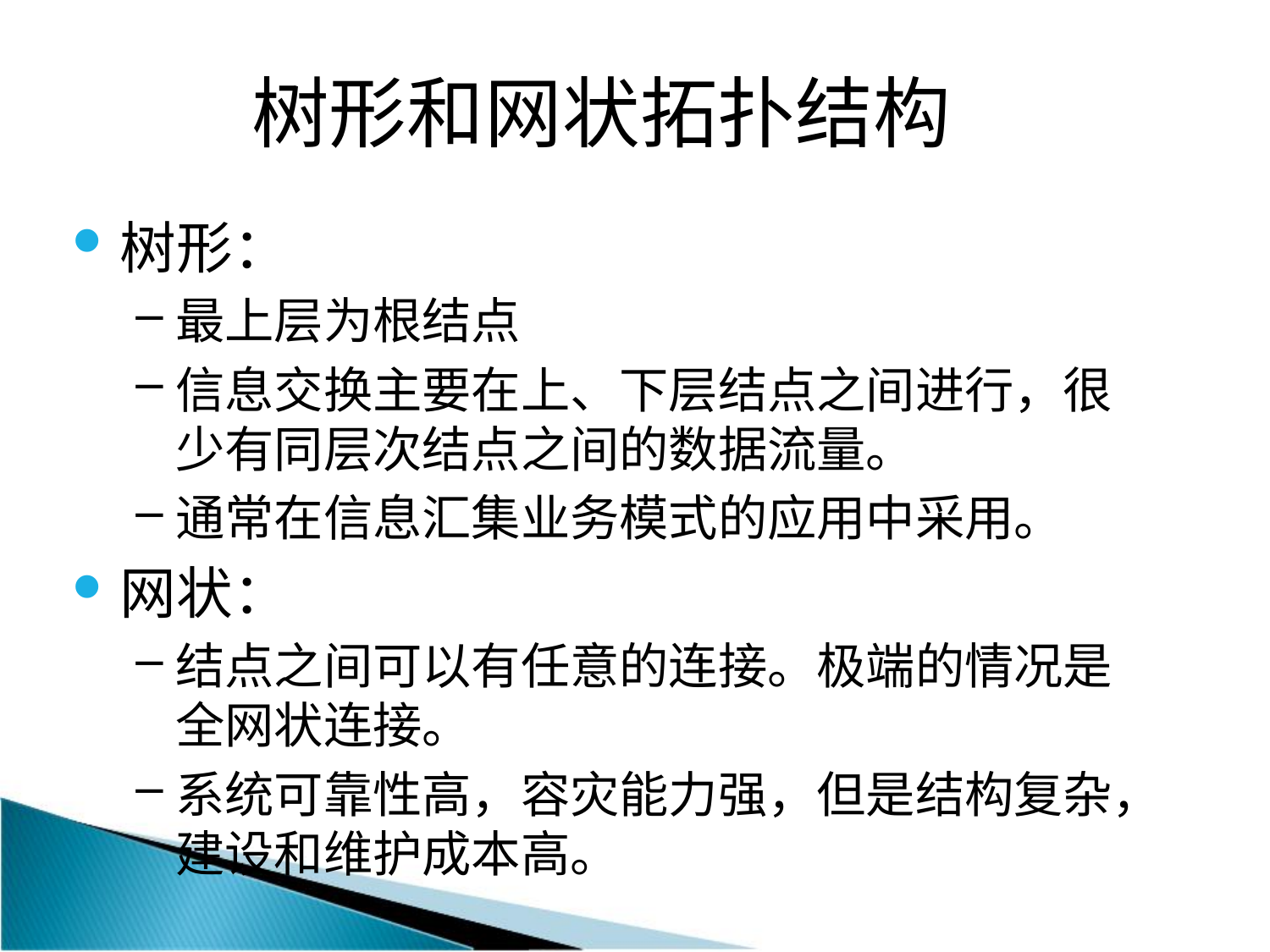

树形和网状拓扑结构
树形：
最上层为根结点
信息交换主要在上、下层结点之间进行，很少有同层次结点之间的数据流量。
通常在信息汇集业务模式的应用中采用。
网状：
结点之间可以有任意的连接。极端的情况是全网状连接。
系统可靠性高，容灾能力强，但是结构复杂，建设和维护成本高。